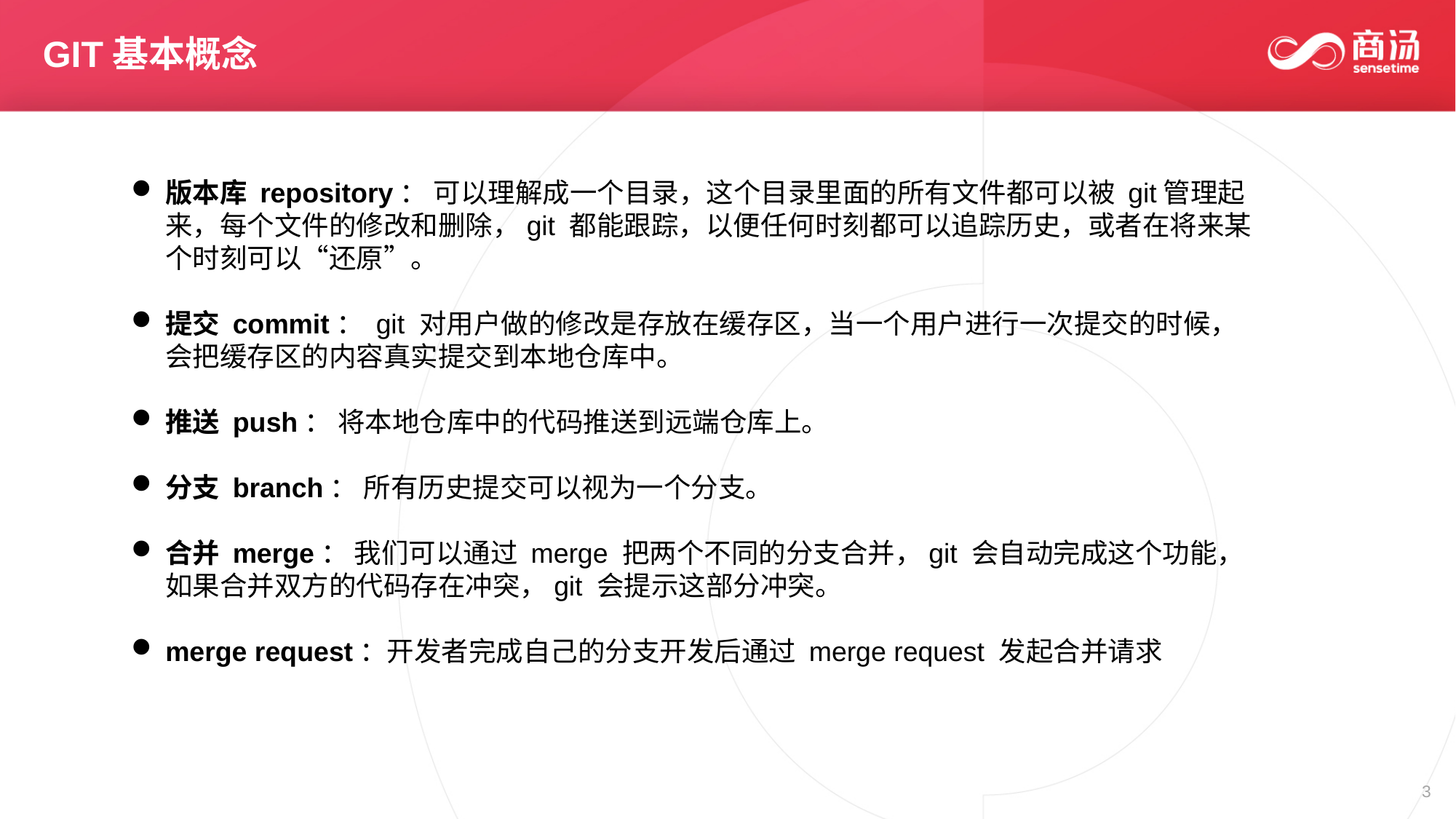

GIT基本概念
版本库 repository： 可以理解成一个目录，这个目录里面的所有文件都可以被 git管理起来，每个文件的修改和删除，git 都能跟踪，以便任何时刻都可以追踪历史，或者在将来某个时刻可以“还原”。

提交 commit： git 对用户做的修改是存放在缓存区，当一个用户进行一次提交的时候，会把缓存区的内容真实提交到本地仓库中。

推送 push： 将本地仓库中的代码推送到远端仓库上。

分支 branch： 所有历史提交可以视为一个分支。

合并 merge： 我们可以通过 merge 把两个不同的分支合并，git 会自动完成这个功能，如果合并双方的代码存在冲突，git 会提示这部分冲突。

merge request：开发者完成自己的分支开发后通过 merge request 发起合并请求

3